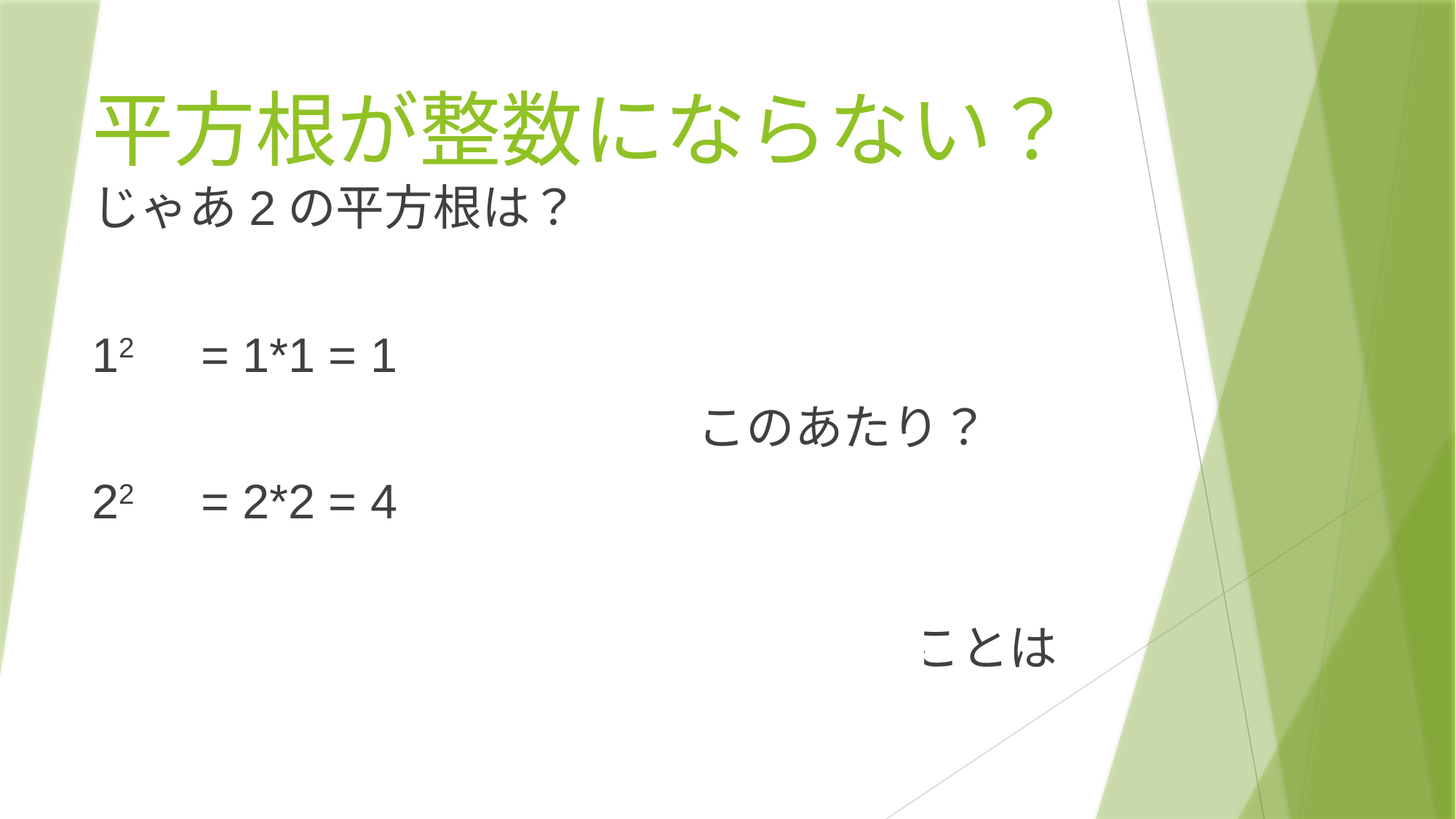

# 平方根が整数にならない？
じゃあ2の平方根は？

12	= 1*1 = 1
					←このあたり？
22	= 2*2 = 4

1の平方根は1、4の平方根2ということは
2の平方根は1と2の間？